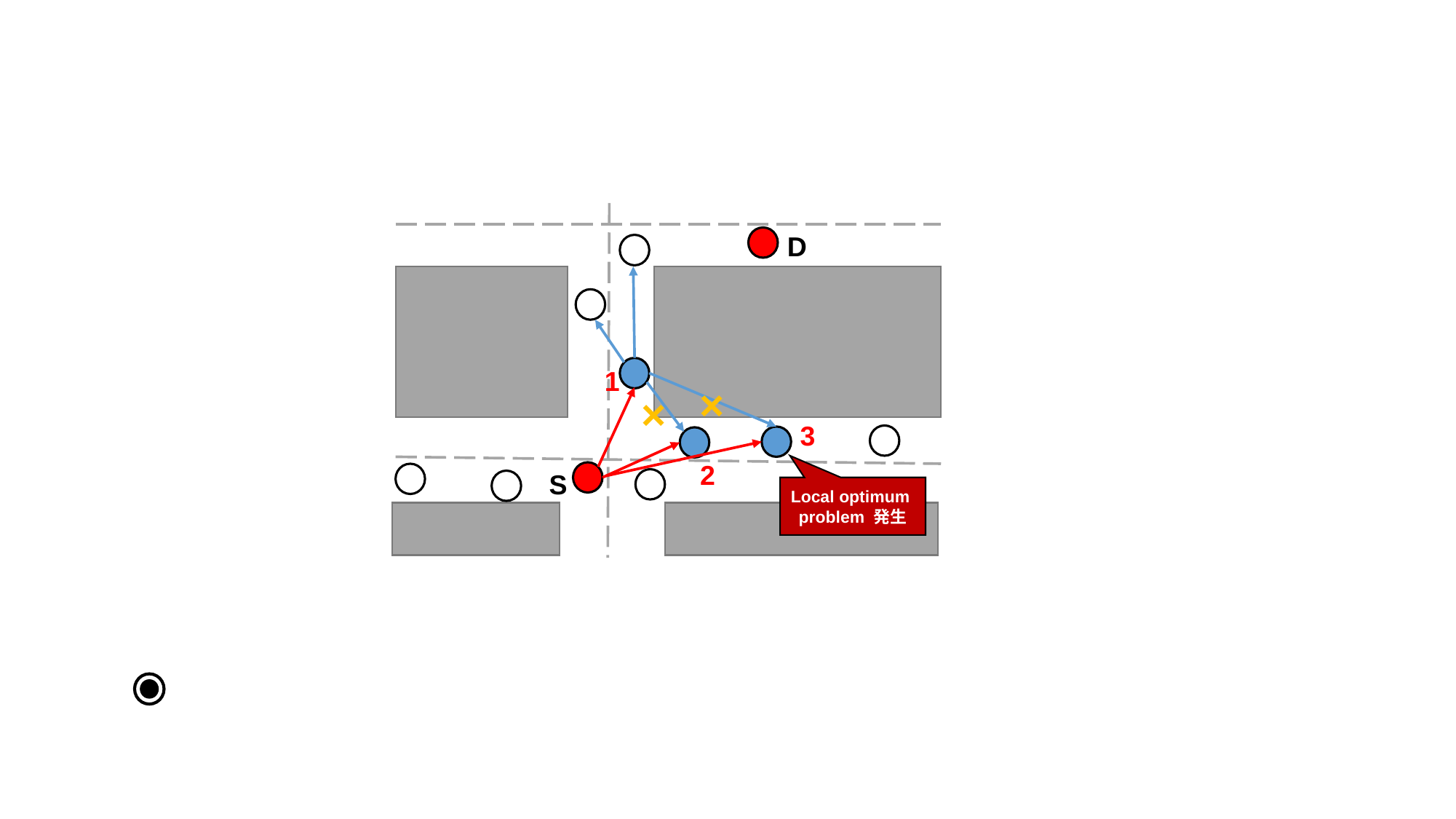

D

Local optimum
problem 発生

1
×
×
3
2
S